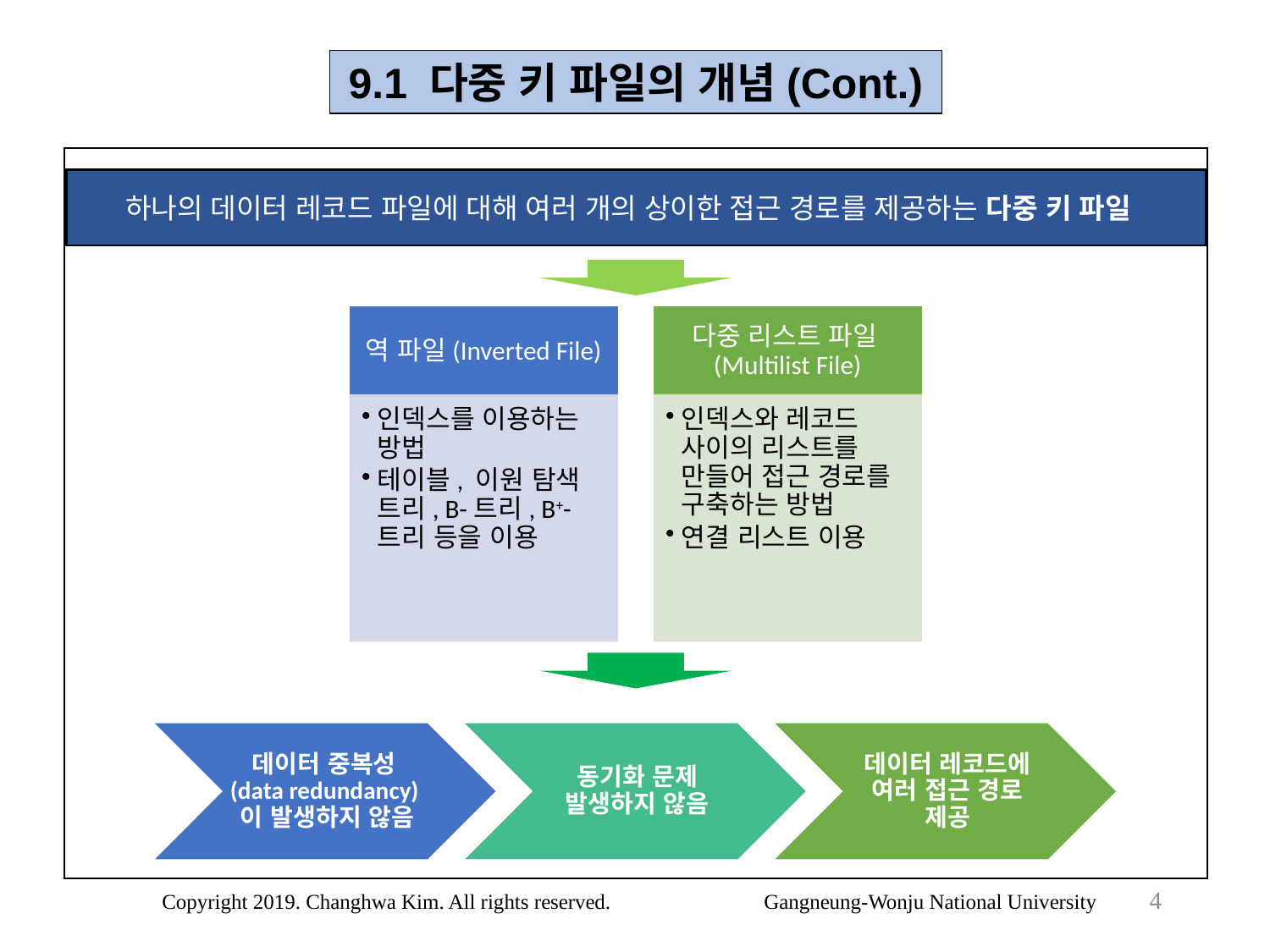

9.1 다중 키 파일의 개념(Cont.)

하나의 데이터 레코드 파일에 대해 여러 개의 상이한 접근 경로를 제공하는 다중 키 파일

역 파일(Inverted File)
인덱스를 이용하는 방법
테이블, 이원 탐색 트리, B-트리, B+-트리 등을 이용
다중 리스트 파일(Multilist File)
인덱스와 레코드 사이의 리스트를 만들어 접근 경로를 구축하는 방법
연결 리스트 이용

데이터 중복성(data redundancy)이 발생하지 않음
동기화 문제 발생하지 않음
데이터 레코드에 여러 접근 경로 제공

4
Copyright 2019. Changhwa Kim. All rights reserved.                             Gangneung-Wonju National University